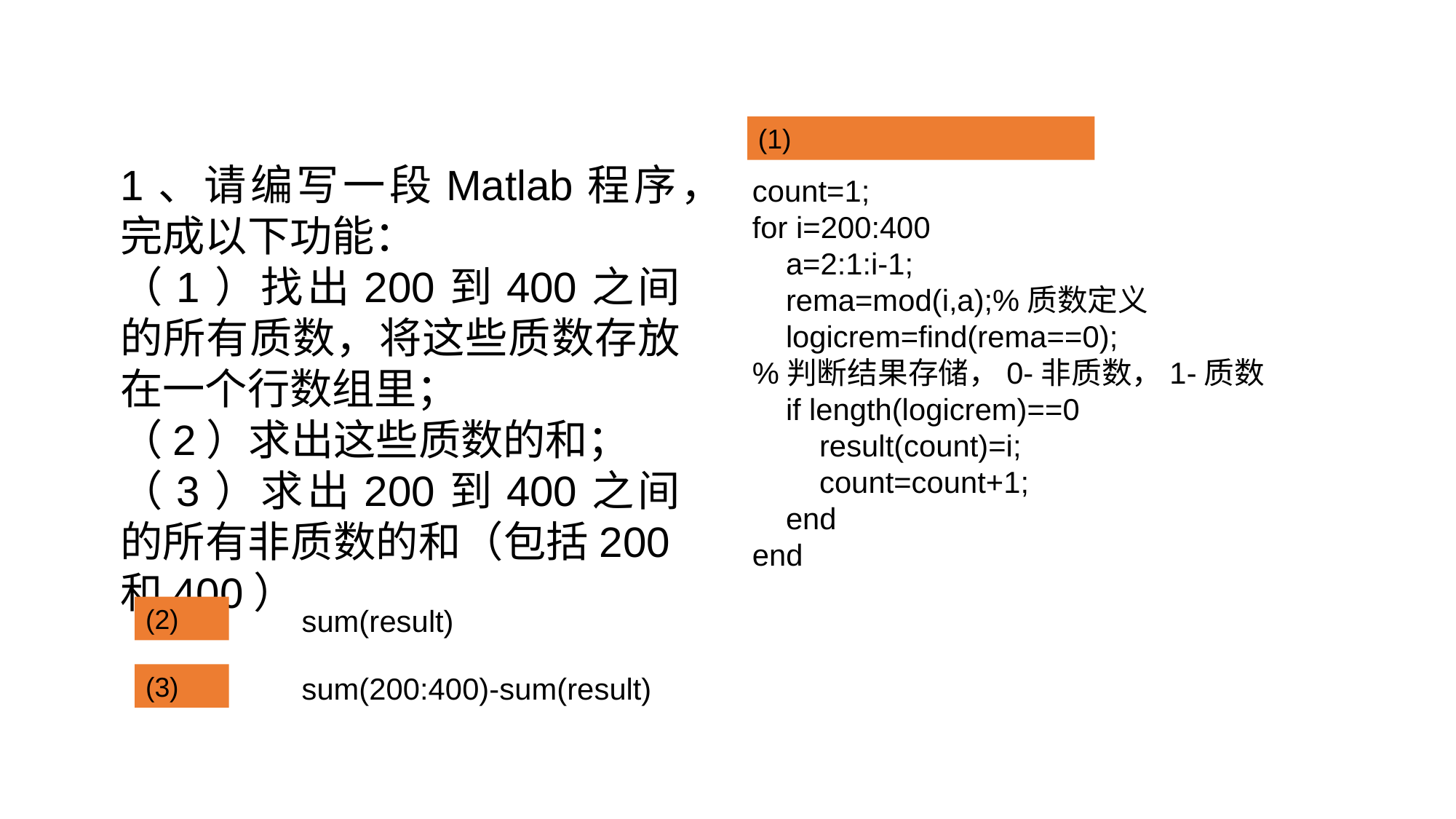

(1)
1、请编写一段Matlab程序，完成以下功能：
（1）找出200到400之间的所有质数，将这些质数存放在一个行数组里；
（2）求出这些质数的和；
（3）求出200到400之间的所有非质数的和（包括200和400）
count=1;
for i=200:400
    a=2:1:i-1;
    rema=mod(i,a);%质数定义
    logicrem=find(rema==0);
%判断结果存储，0-非质数，1-质数
    if length(logicrem)==0
        result(count)=i;
        count=count+1;
    end
end
(2)
sum(result)
(3)
sum(200:400)-sum(result)